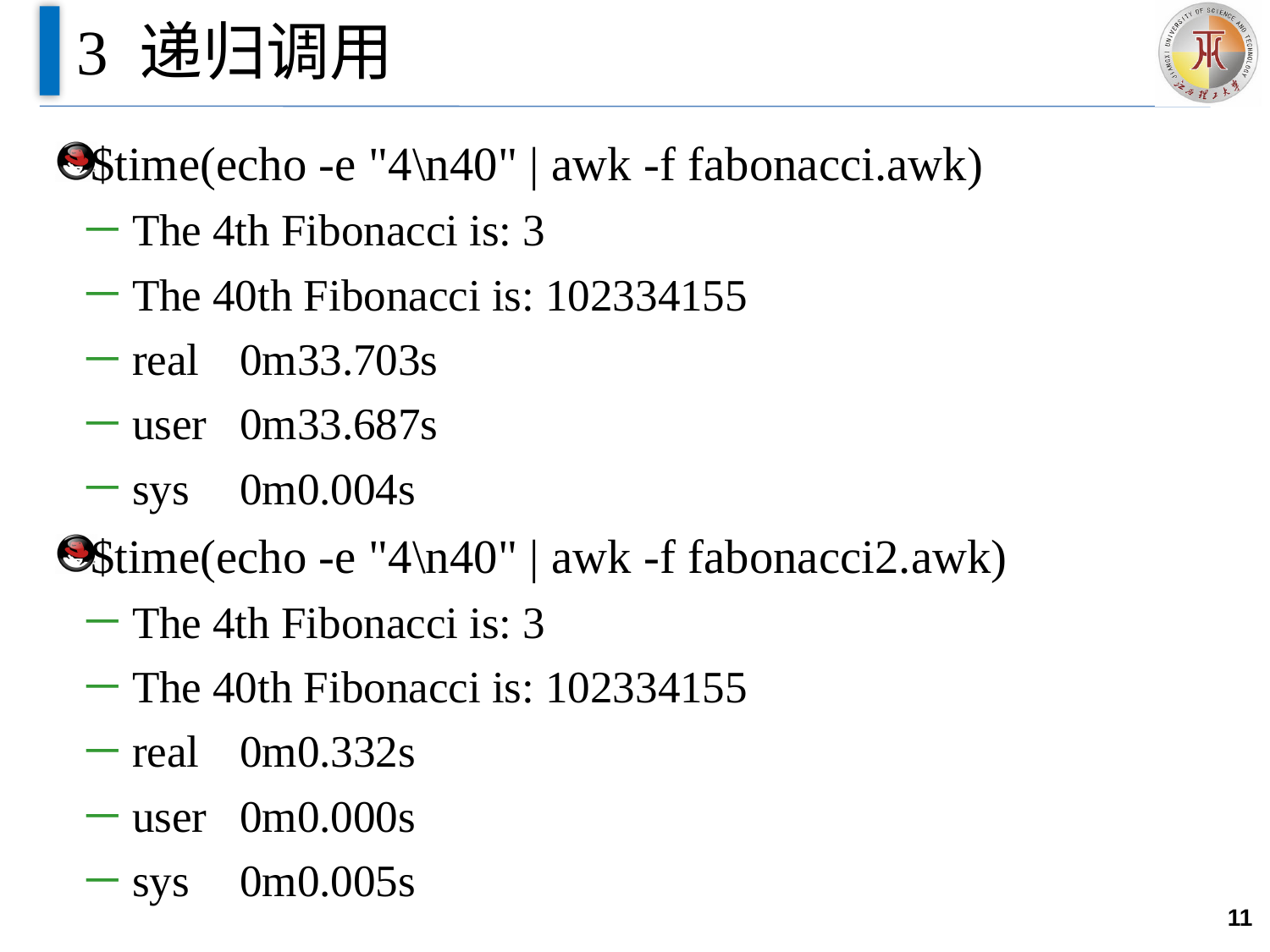

# 3 递归调用
$time(echo -e "4\n40" | awk -f fabonacci.awk)
The 4th Fibonacci is: 3
The 40th Fibonacci is: 102334155
real	0m33.703s
user	0m33.687s
sys	0m0.004s
$time(echo -e "4\n40" | awk -f fabonacci2.awk)
The 4th Fibonacci is: 3
The 40th Fibonacci is: 102334155
real	0m0.332s
user	0m0.000s
sys	0m0.005s

11